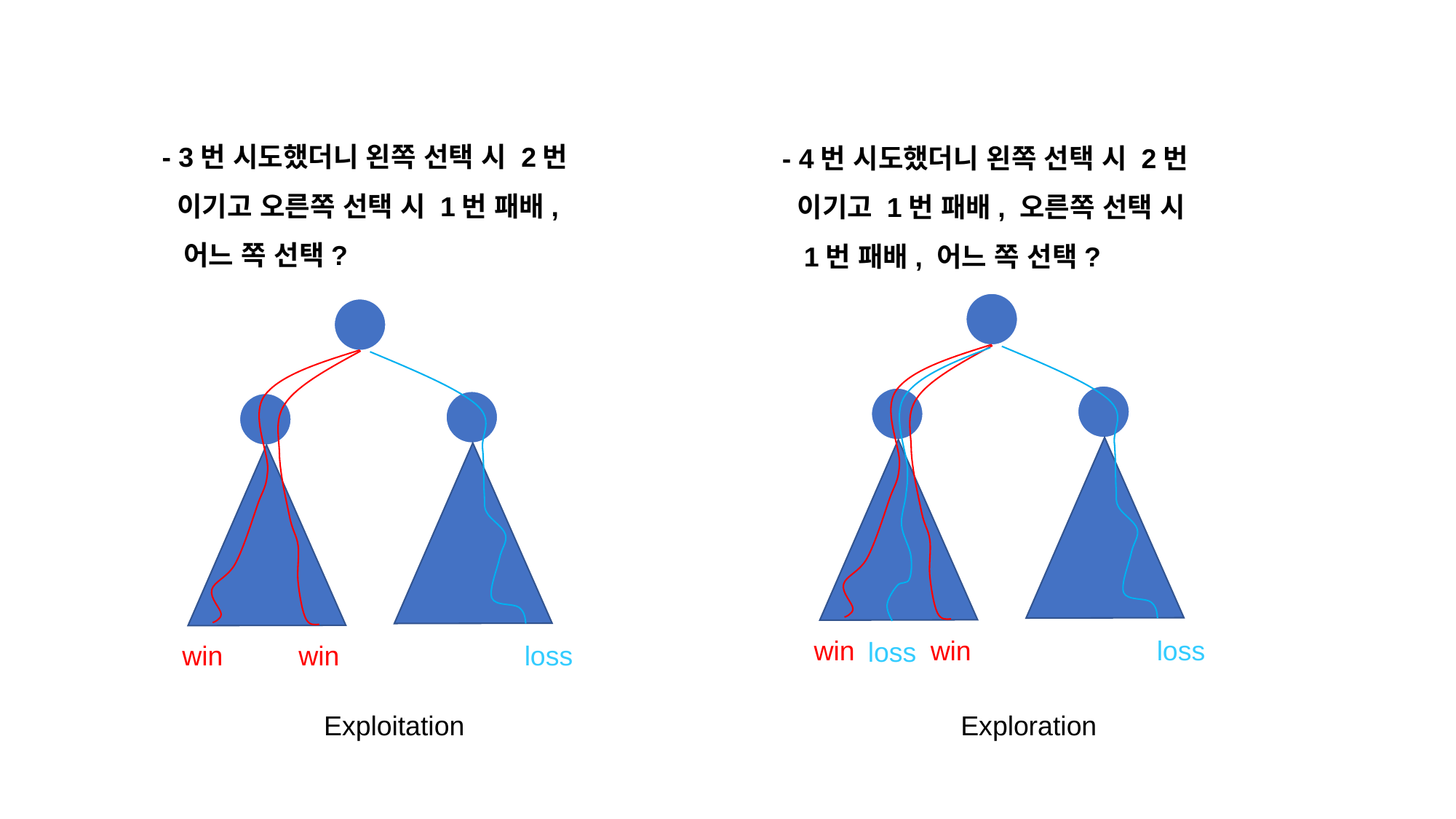

- 3번 시도했더니 왼쪽 선택 시 2번
  이기고 오른쪽 선택 시 1번 패배,
  어느 쪽 선택?
- 4번 시도했더니 왼쪽 선택 시 2번
  이기고 1번 패배, 오른쪽 선택 시
  1번 패배, 어느 쪽 선택?

win

win

loss

loss

win

win

loss

Exploitation
Exploration